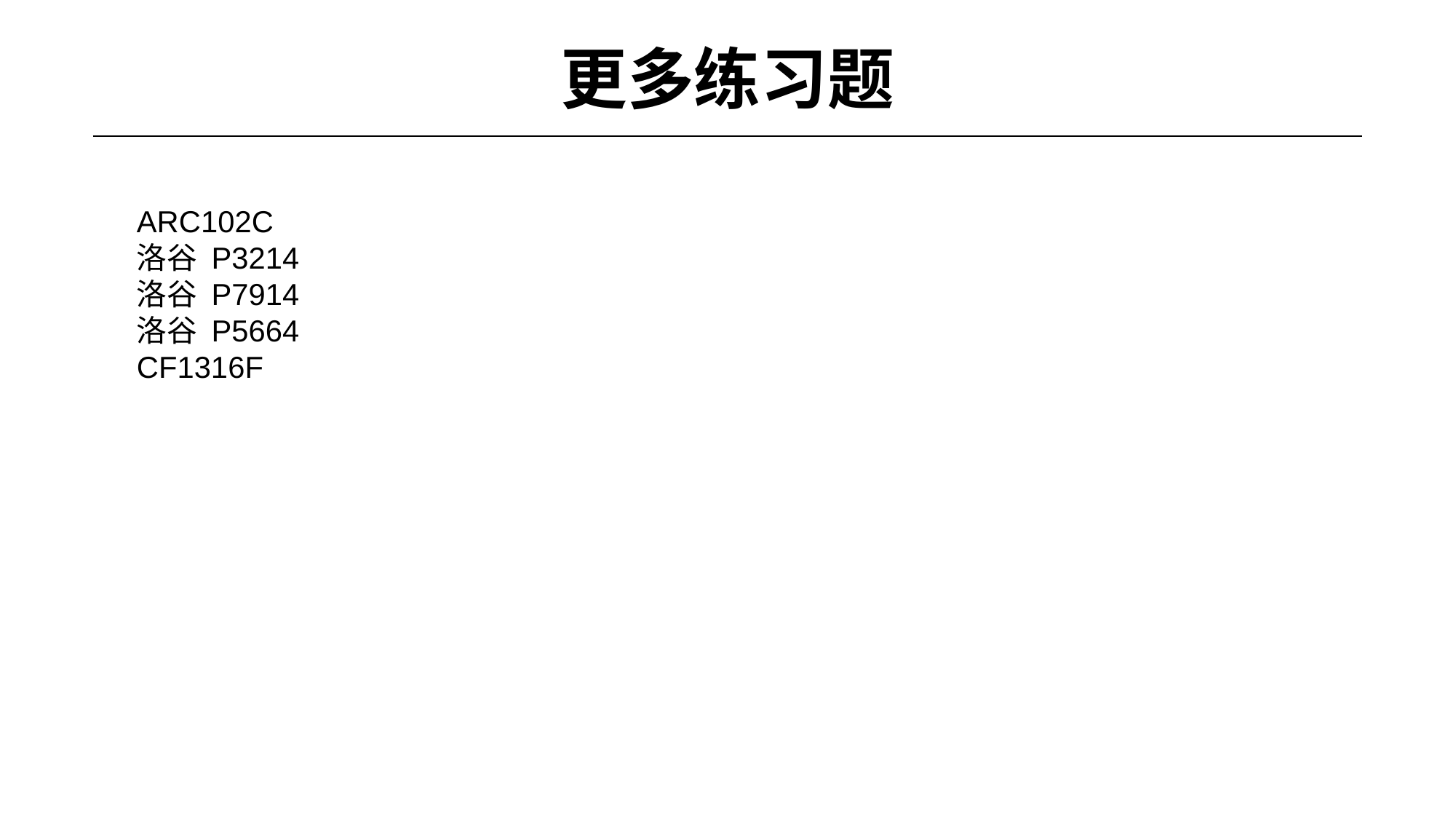

# 更多练习题
ARC102C
洛谷 P3214
洛谷 P7914
洛谷 P5664
CF1316F